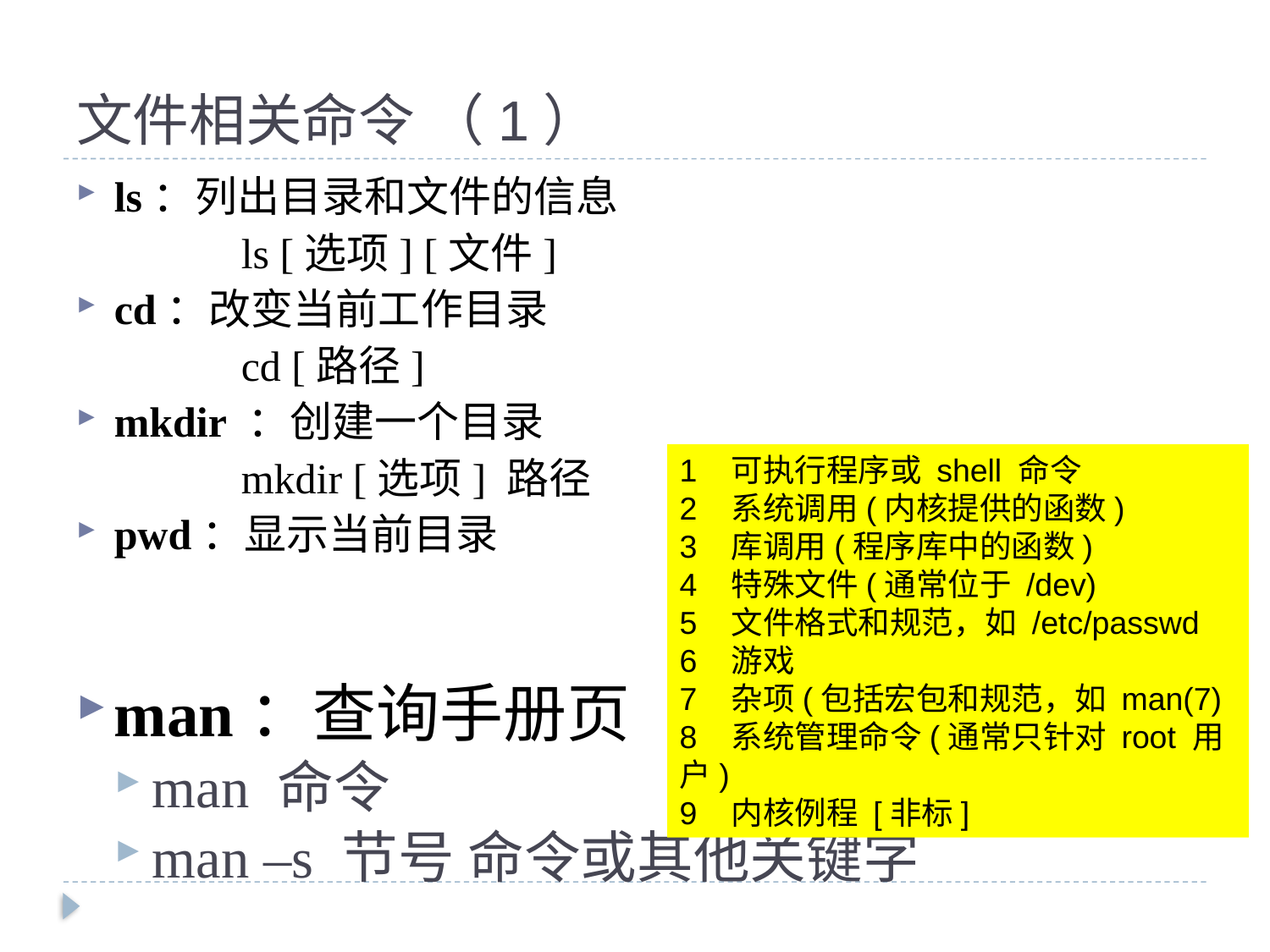

# 文件相关命令 （1）
ls：列出目录和文件的信息
		ls [选项] [文件]
cd：改变当前工作目录
		cd [路径]
mkdir ：创建一个目录
		mkdir [选项] 路径
pwd：显示当前目录

man：查询手册页
man 命令
man –s 节号 命令或其他关键字

1   可执行程序或 shell 命令
2   系统调用(内核提供的函数)
3   库调用(程序库中的函数)
4   特殊文件(通常位于 /dev)
5   文件格式和规范，如 /etc/passwd
6   游戏
7   杂项(包括宏包和规范，如 man(7)
8   系统管理命令(通常只针对 root 用户)
9   内核例程 [非标]